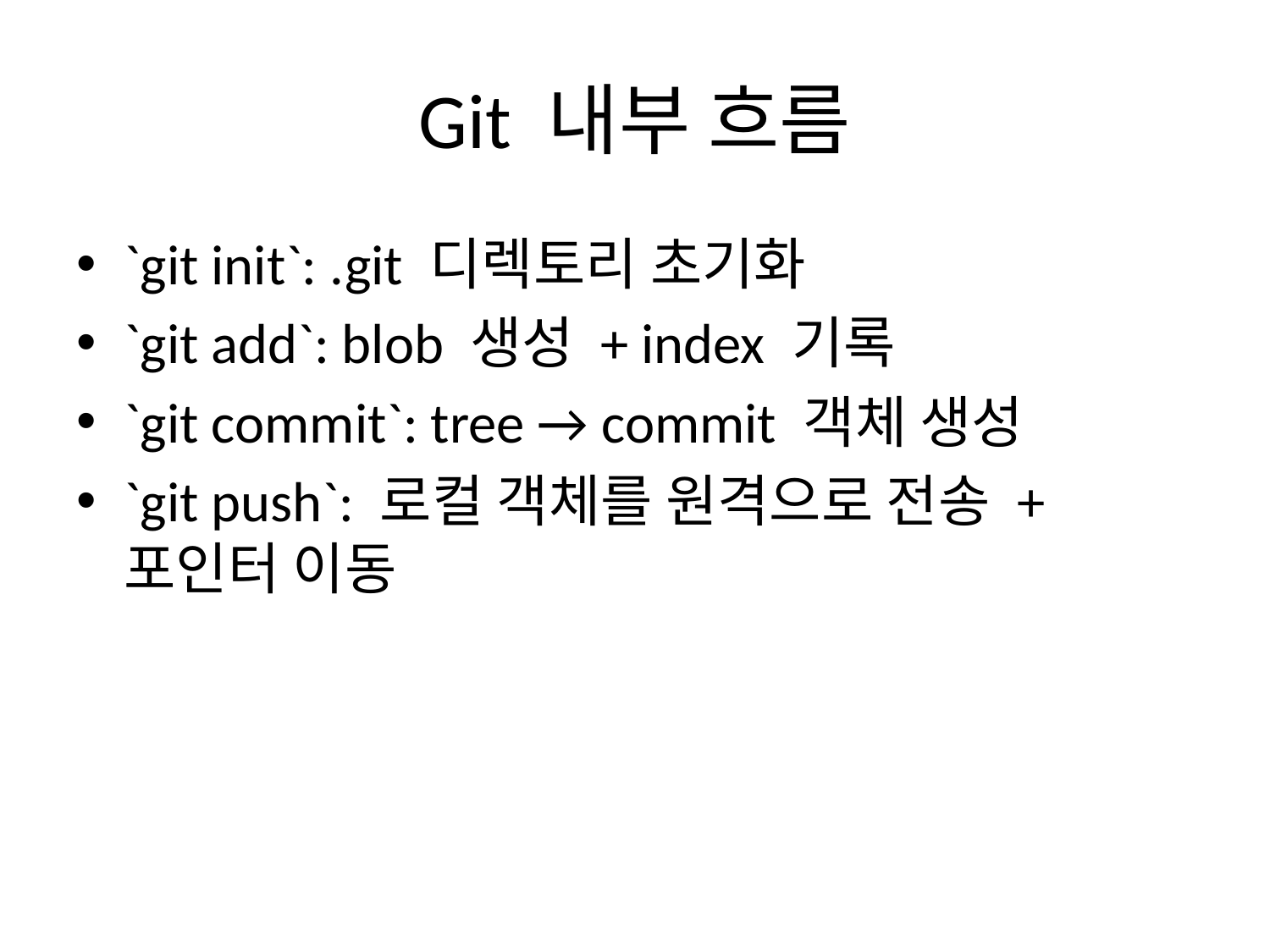

# Git 내부 흐름
`git init`: .git 디렉토리 초기화
`git add`: blob 생성 + index 기록
`git commit`: tree → commit 객체 생성
`git push`: 로컬 객체를 원격으로 전송 + 포인터 이동